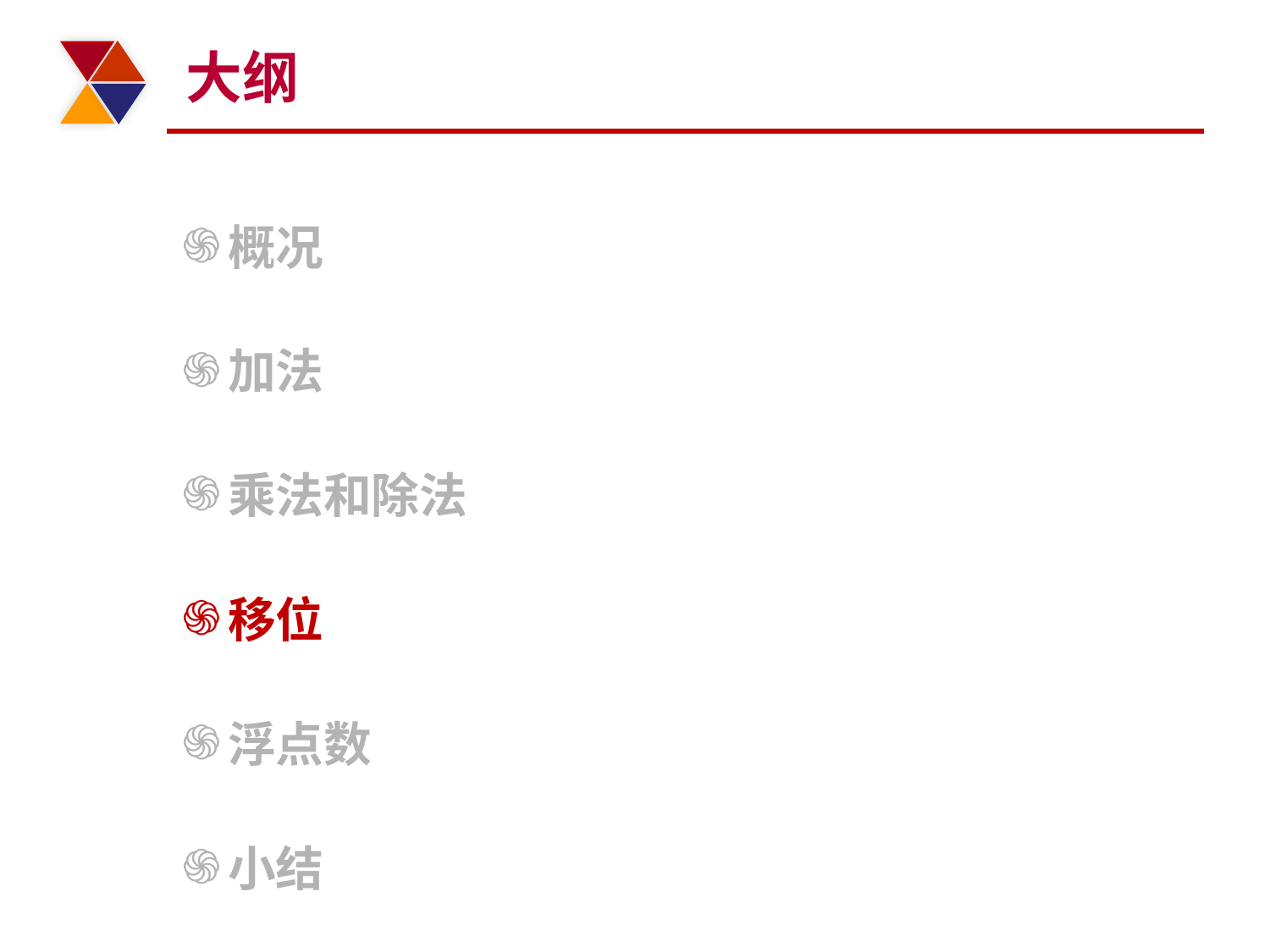

# 大纲
概况
加法
乘法和除法
移位
浮点数
小结